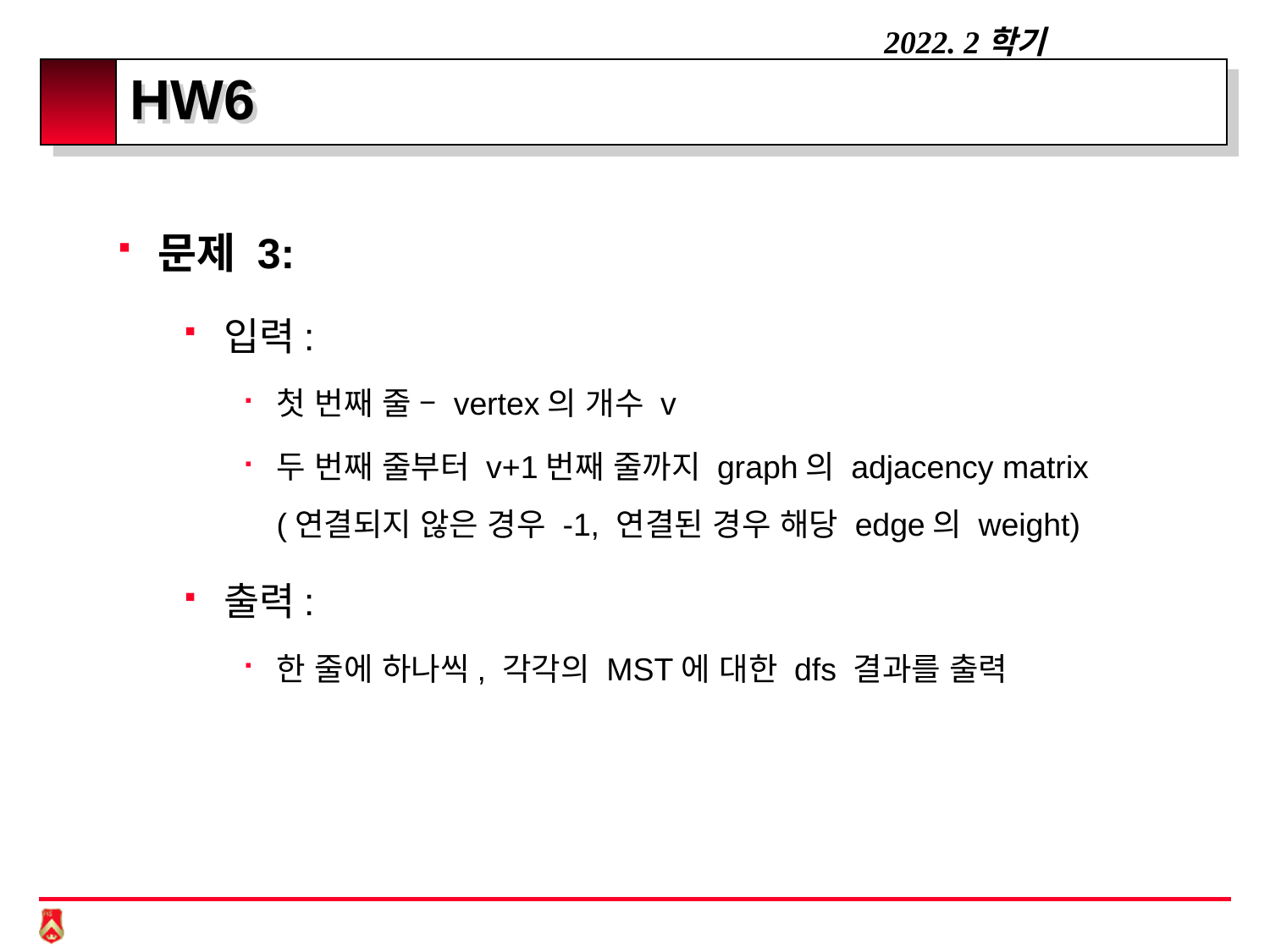

# HW6

문제 3:
입력:
첫 번째 줄 – vertex의 개수 v
두 번째 줄부터 v+1번째 줄까지 graph의 adjacency matrix
(연결되지 않은 경우 -1, 연결된 경우 해당 edge의 weight)
출력:
한 줄에 하나씩, 각각의 MST에 대한 dfs 결과를 출력